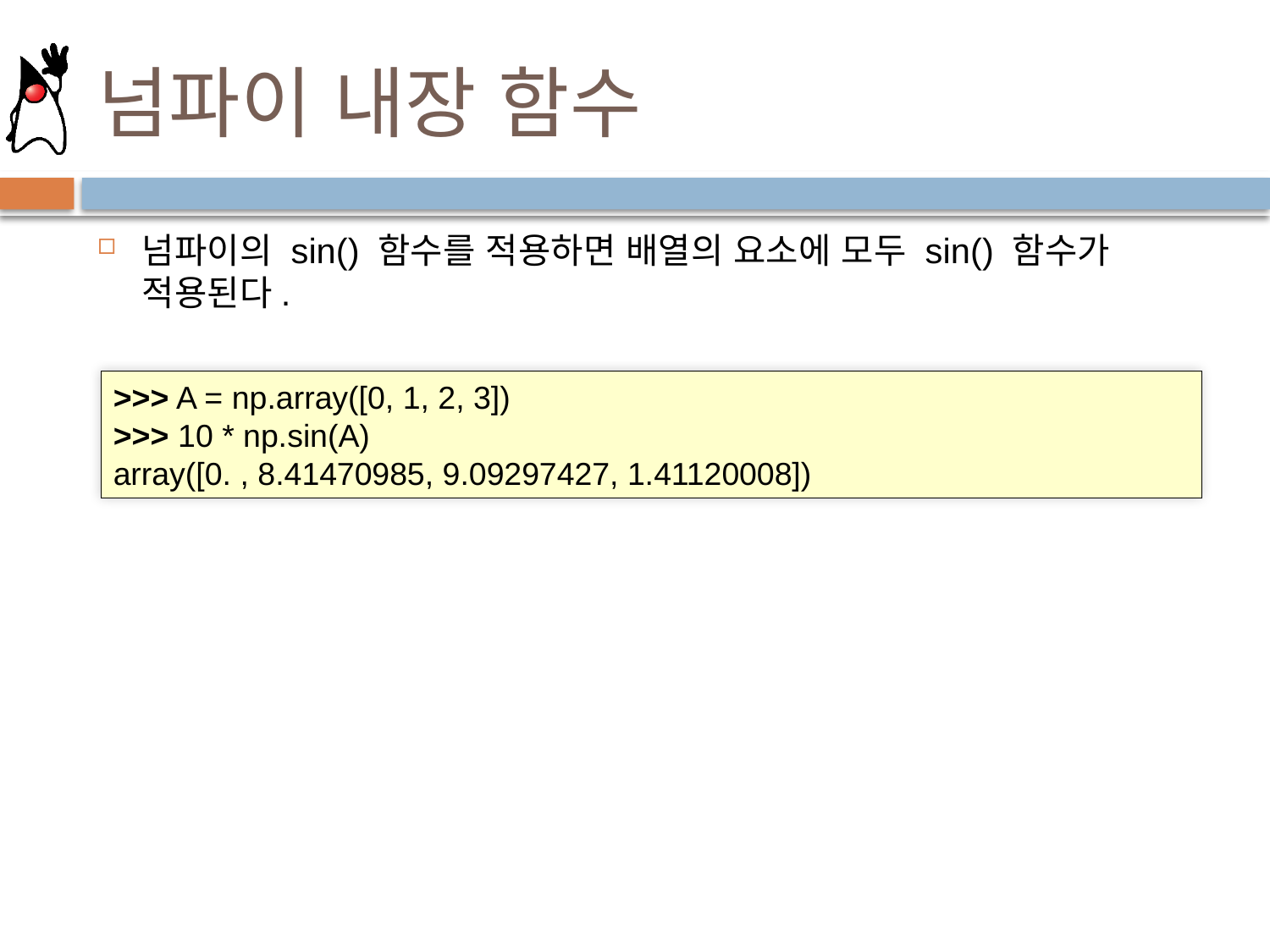

# 넘파이 내장 함수
넘파이의 sin() 함수를 적용하면 배열의 요소에 모두 sin() 함수가 적용된다.

>>> A = np.array([0, 1, 2, 3])
>>> 10 * np.sin(A)
array([0. , 8.41470985, 9.09297427, 1.41120008])